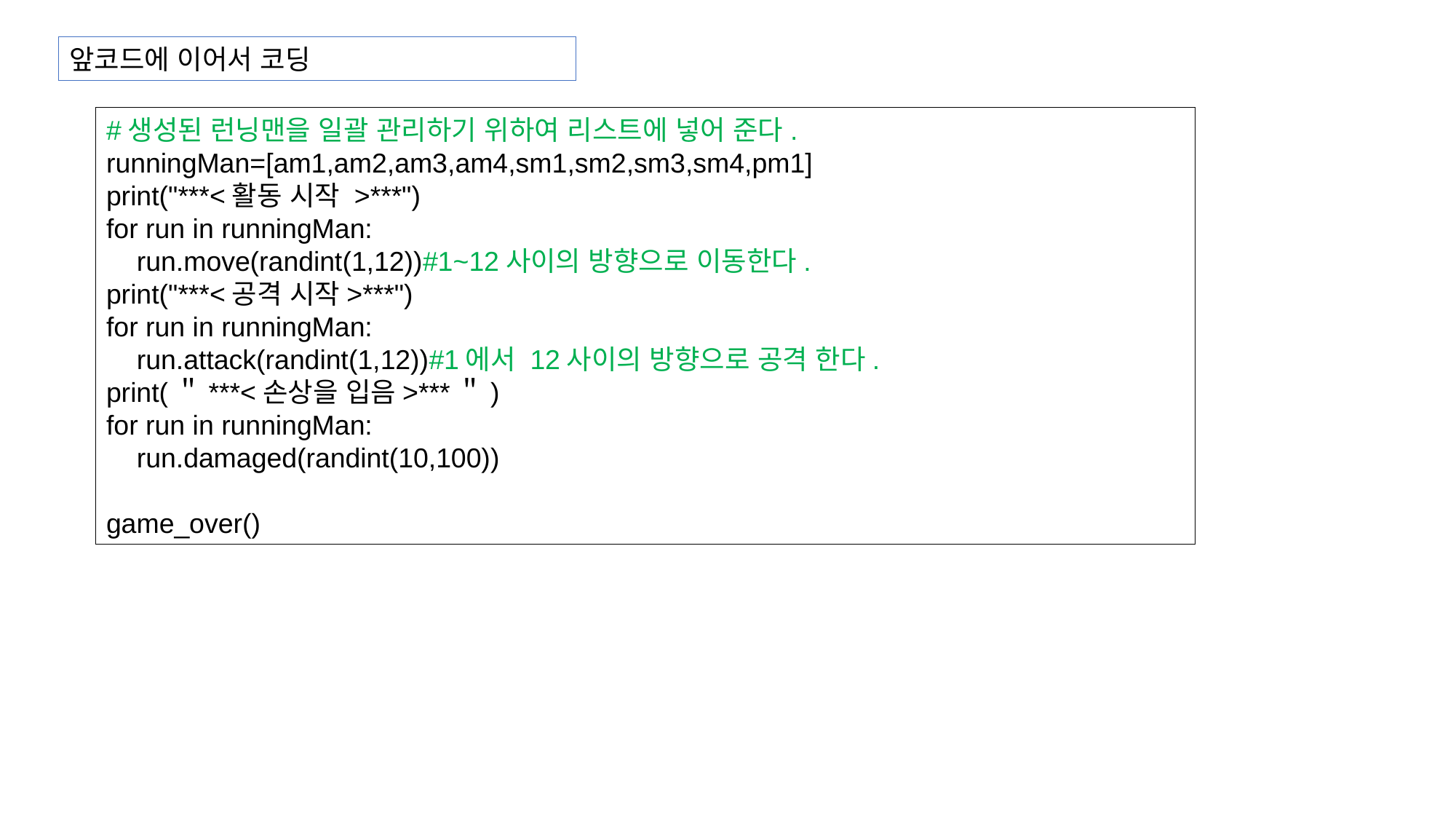

앞코드에 이어서 코딩
#생성된 런닝맨을 일괄 관리하기 위하여 리스트에 넣어 준다.
runningMan=[am1,am2,am3,am4,sm1,sm2,sm3,sm4,pm1]
print("***<활동 시작 >***")
for run in runningMan:
    run.move(randint(1,12))#1~12사이의 방향으로 이동한다.
print("***<공격 시작>***")
for run in runningMan:
    run.attack(randint(1,12))#1에서 12사이의 방향으로 공격 한다.
print(＂***<손상을 입음>***＂)
for run in runningMan:
    run.damaged(randint(10,100))

game_over()